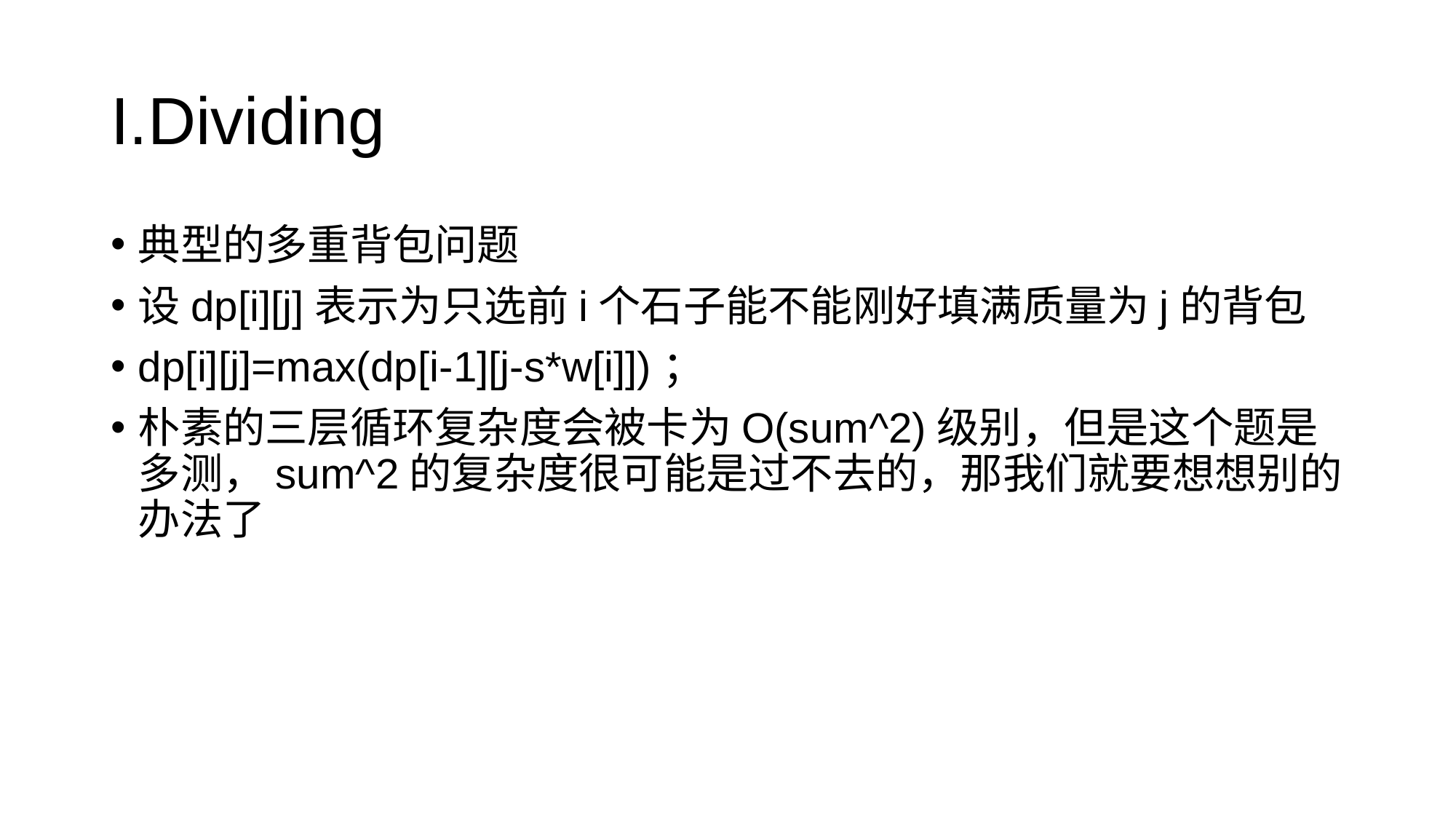

# I.Dividing
典型的多重背包问题
设dp[i][j]表示为只选前i个石子能不能刚好填满质量为j的背包
dp[i][j]=max(dp[i-1][j-s*w[i]])；
朴素的三层循环复杂度会被卡为O(sum^2)级别，但是这个题是多测，sum^2的复杂度很可能是过不去的，那我们就要想想别的办法了